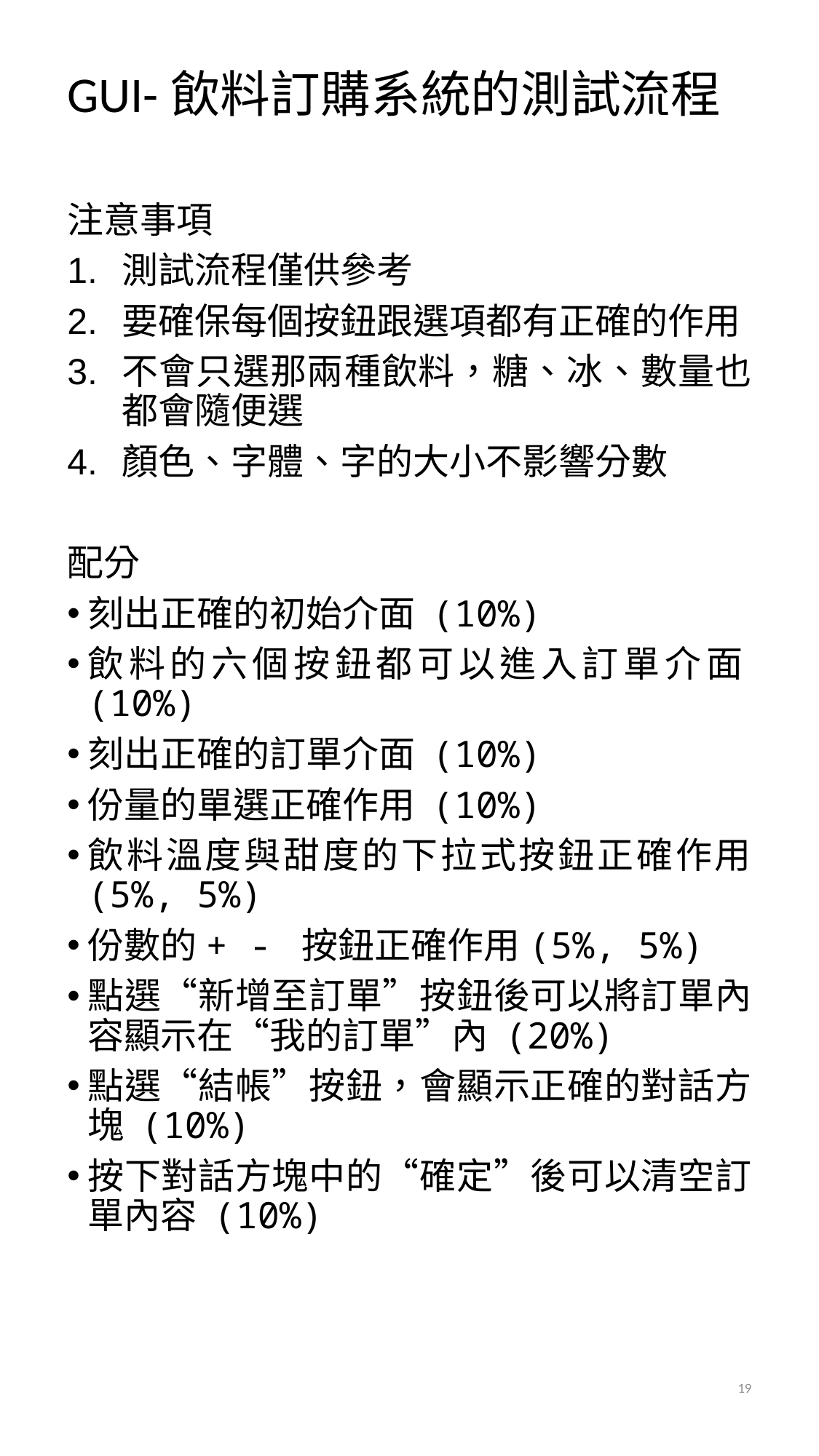

# GUI-飲料訂購系統的測試流程
注意事項
測試流程僅供參考
要確保每個按鈕跟選項都有正確的作用
不會只選那兩種飲料，糖、冰、數量也都會隨便選
顏色、字體、字的大小不影響分數

配分
刻出正確的初始介面 (10%)
飲料的六個按鈕都可以進入訂單介面(10%)
刻出正確的訂單介面 (10%)
份量的單選正確作用 (10%)
飲料溫度與甜度的下拉式按鈕正確作用 (5%, 5%)
份數的+ - 按鈕正確作用(5%, 5%)
點選“新增至訂單”按鈕後可以將訂單內容顯示在“我的訂單”內 (20%)
點選“結帳”按鈕，會顯示正確的對話方塊 (10%)
按下對話方塊中的“確定”後可以清空訂單內容 (10%)

19